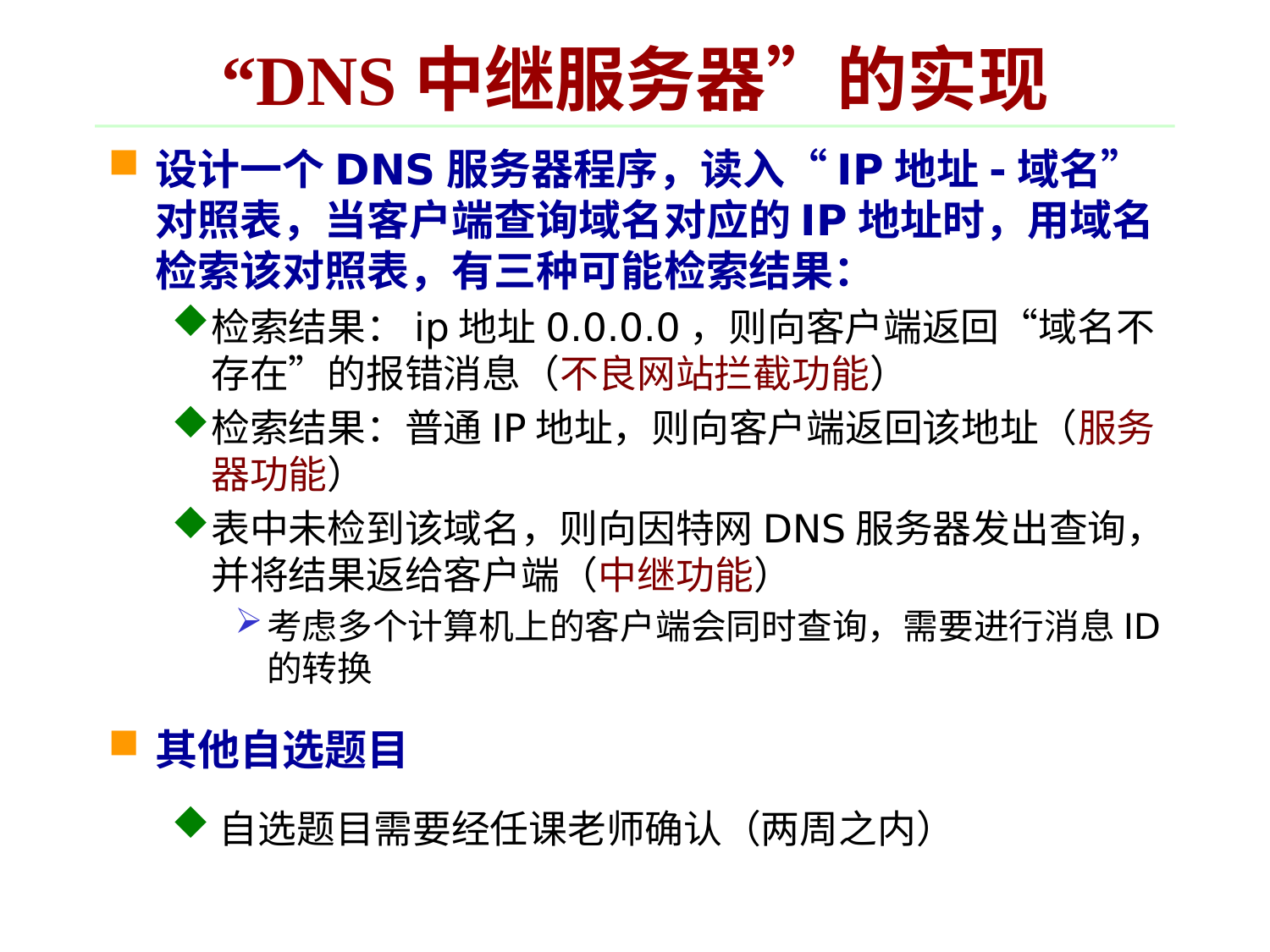

# “DNS中继服务器”的实现
设计一个DNS服务器程序，读入“IP地址-域名”对照表，当客户端查询域名对应的IP地址时，用域名检索该对照表，有三种可能检索结果：
检索结果：ip地址0.0.0.0，则向客户端返回“域名不存在”的报错消息（不良网站拦截功能）
检索结果：普通IP地址，则向客户端返回该地址（服务器功能）
表中未检到该域名，则向因特网DNS服务器发出查询，并将结果返给客户端（中继功能）
考虑多个计算机上的客户端会同时查询，需要进行消息ID的转换
其他自选题目
自选题目需要经任课老师确认（两周之内）